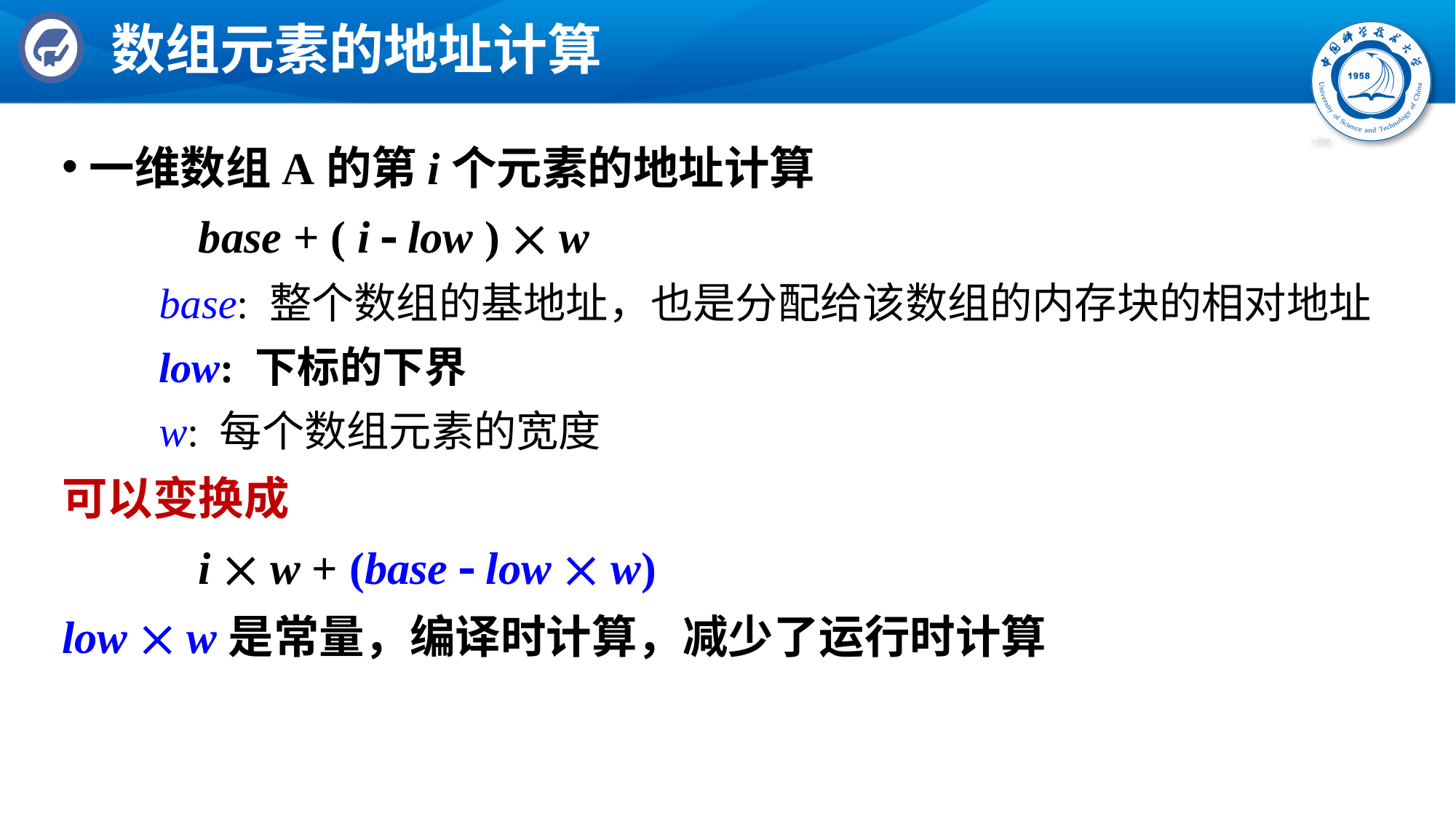

# 数组元素的地址计算
一维数组A的第i个元素的地址计算
		base + ( i − low ) × w
    base: 整个数组的基地址，也是分配给该数组的内存块的相对地址
    low: 下标的下界
    w: 每个数组元素的宽度
可以变换成
		i × w + (base − low × w)
low × w是常量，编译时计算，减少了运行时计算